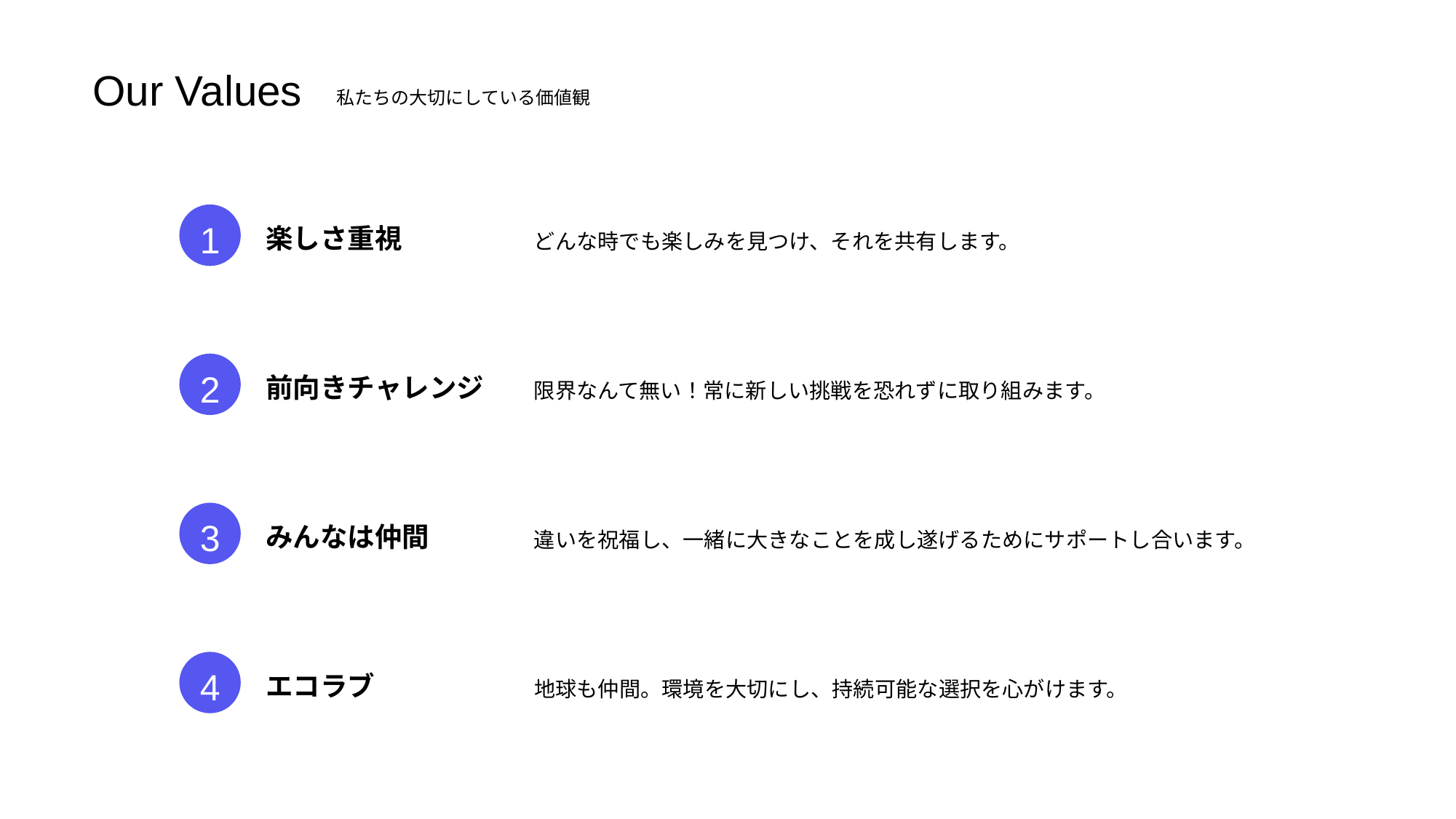

Our Values
私たちの大切にしている価値観
1
どんな時でも楽しみを見つけ、それを共有します。
楽しさ重視
2
限界なんて無い！常に新しい挑戦を恐れずに取り組みます。
前向きチャレンジ
3
違いを祝福し、一緒に大きなことを成し遂げるためにサポートし合います。
みんなは仲間
4
地球も仲間。環境を大切にし、持続可能な選択を心がけます。
エコラブ